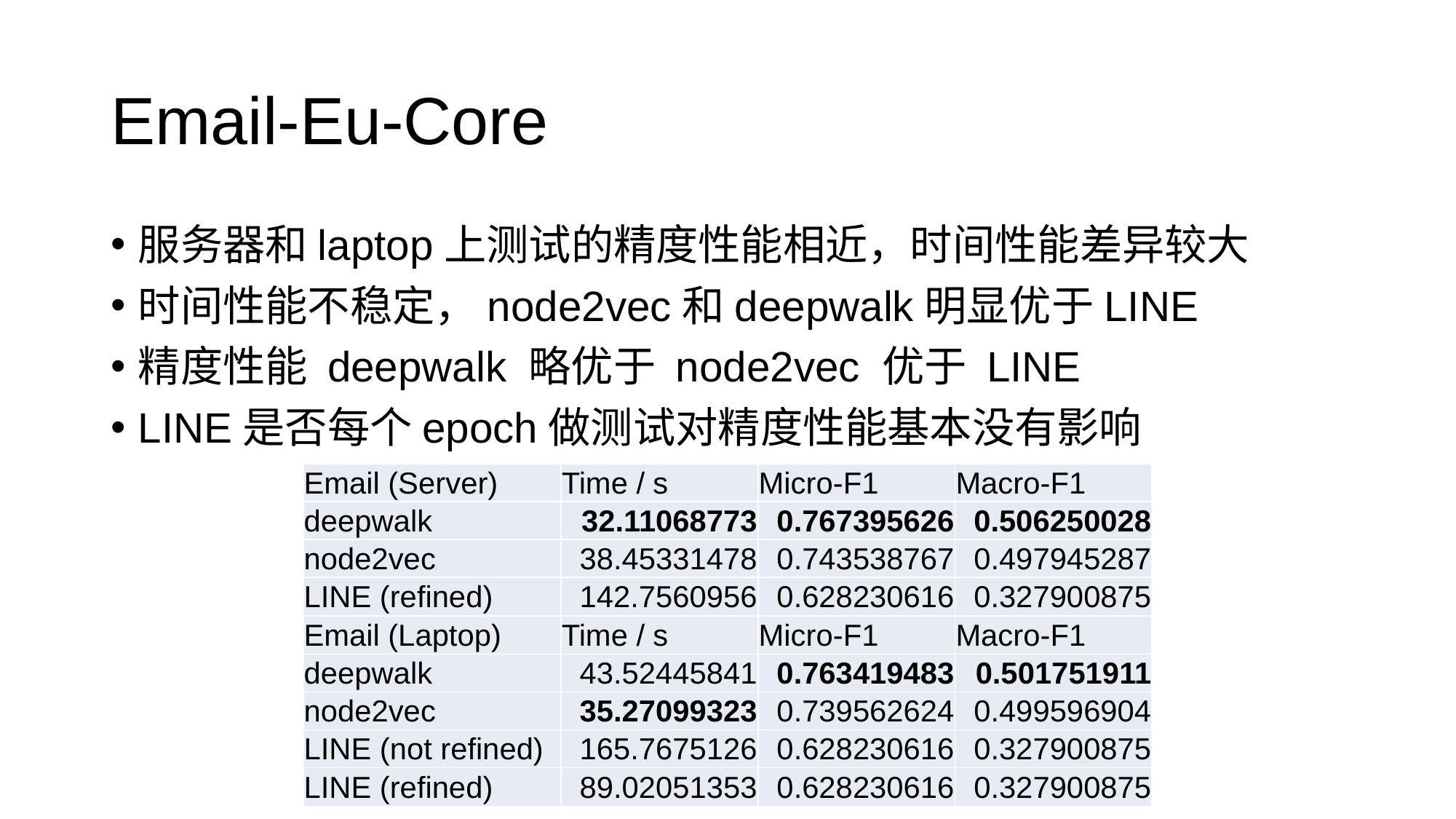

# Email-Eu-Core
服务器和laptop上测试的精度性能相近，时间性能差异较大
时间性能不稳定，node2vec和deepwalk明显优于LINE
精度性能 deepwalk 略优于 node2vec 优于 LINE
LINE是否每个epoch做测试对精度性能基本没有影响
| Email (Server) | Time / s | Micro-F1 | Macro-F1 |
| --- | --- | --- | --- |
| deepwalk | 32.11068773 | 0.767395626 | 0.506250028 |
| node2vec | 38.45331478 | 0.743538767 | 0.497945287 |
| LINE (refined) | 142.7560956 | 0.628230616 | 0.327900875 |
| Email (Laptop) | Time / s | Micro-F1 | Macro-F1 |
| --- | --- | --- | --- |
| deepwalk | 43.52445841 | 0.763419483 | 0.501751911 |
| node2vec | 35.27099323 | 0.739562624 | 0.499596904 |
| LINE (not refined) | 165.7675126 | 0.628230616 | 0.327900875 |
| LINE (refined) | 89.02051353 | 0.628230616 | 0.327900875 |